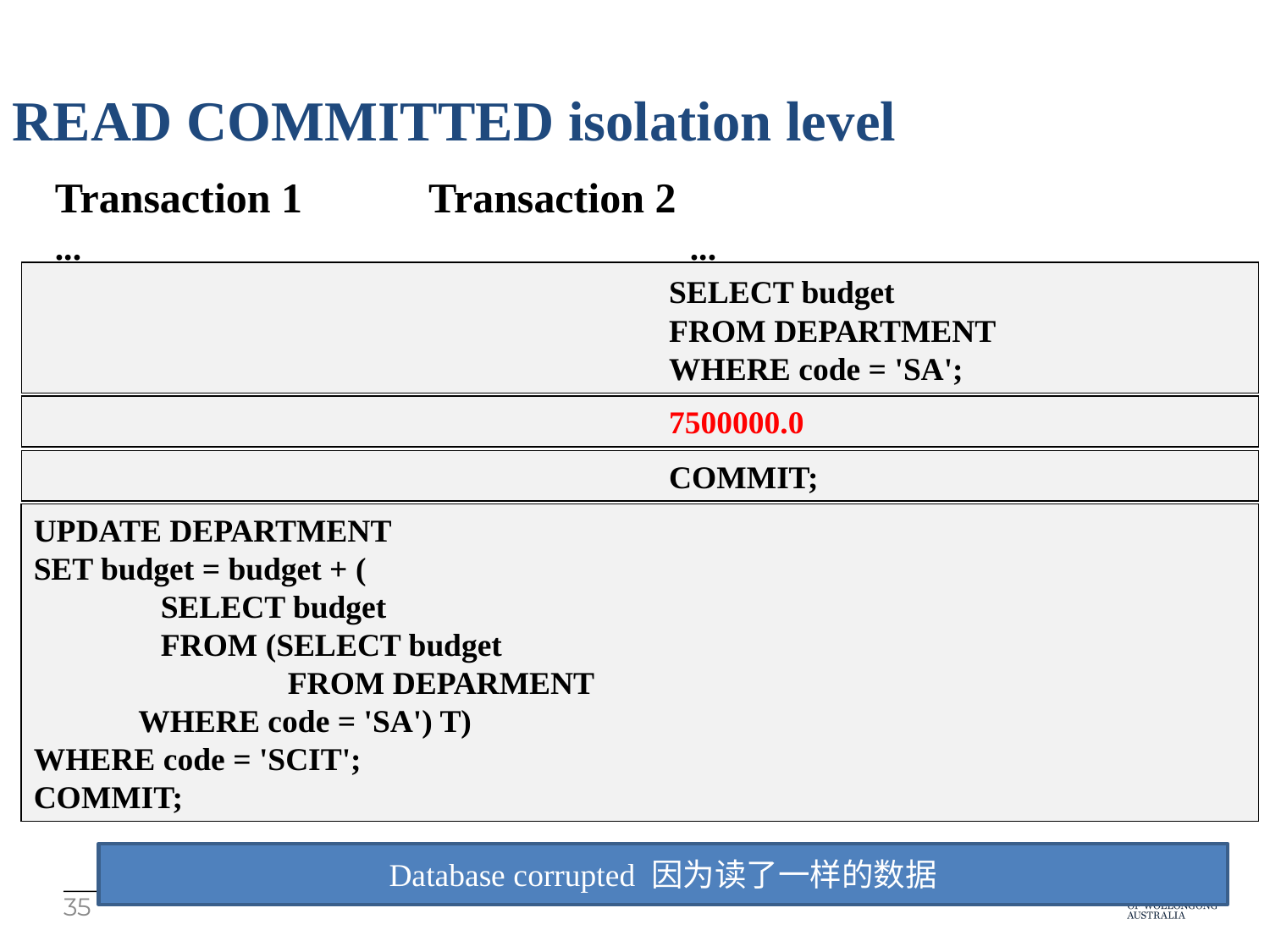

READ COMMITTED isolation level
Transaction 1            Transaction 2
...					...
					SELECT budget
					FROM DEPARTMENT
					WHERE code = 'SA';
					7500000.0
					COMMIT;
UPDATE DEPARTMENT
SET budget = budget + (
	SELECT budget
	FROM (SELECT budget
		FROM DEPARMENT
             WHERE code = 'SA') T)
WHERE code = 'SCIT';
COMMIT;
Database corrupted 因为读了一样的数据
35